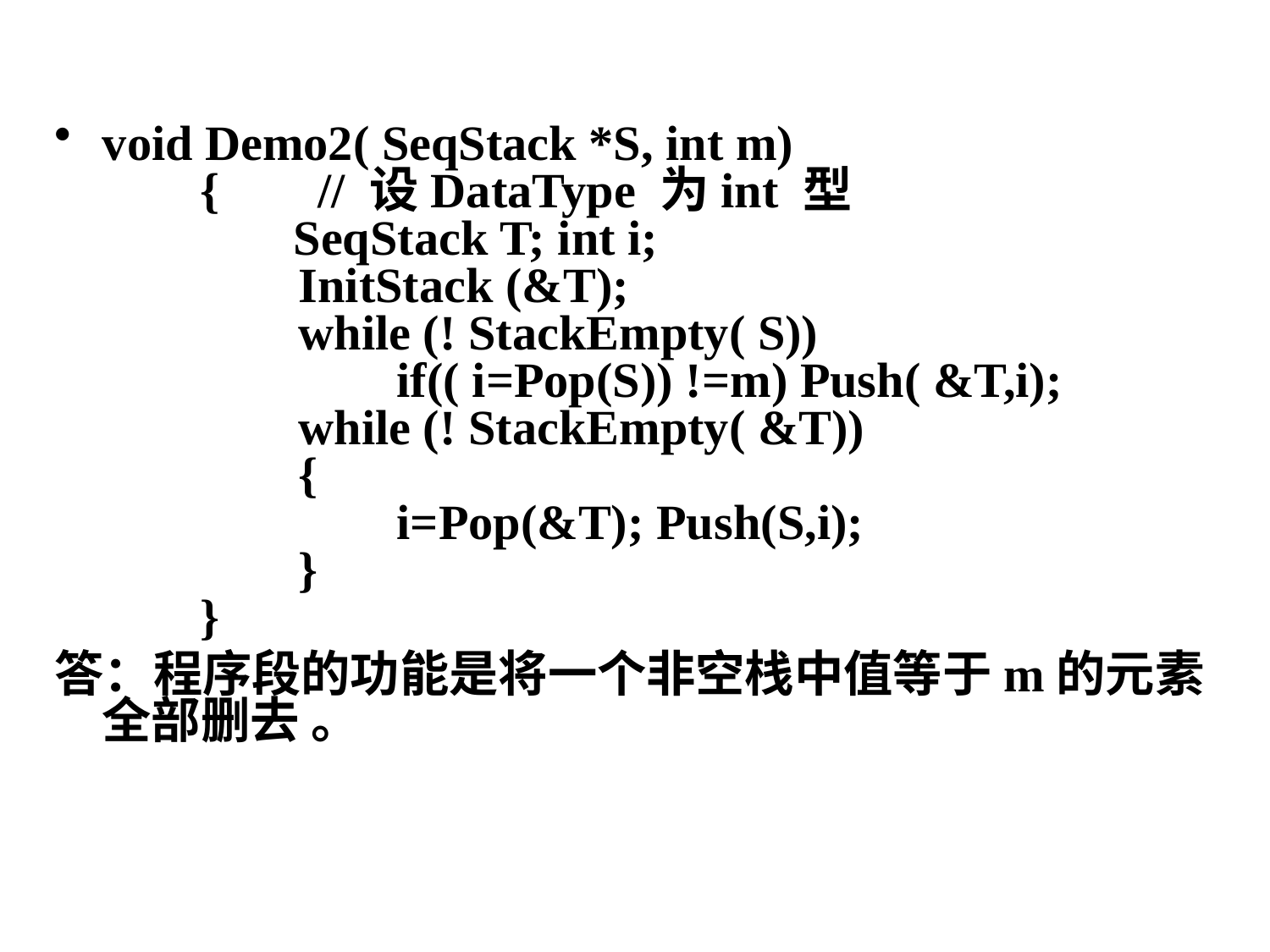

void Demo2( SeqStack *S, int m)
        {        // 设DataType 为int 型
                SeqStack T; int i;
                InitStack (&T);
                while (! StackEmpty( S))
                        if(( i=Pop(S)) !=m) Push( &T,i);
                while (! StackEmpty( &T))
                {
                        i=Pop(&T); Push(S,i);
                }
        }
答：程序段的功能是将一个非空栈中值等于m的元素全部删去 。